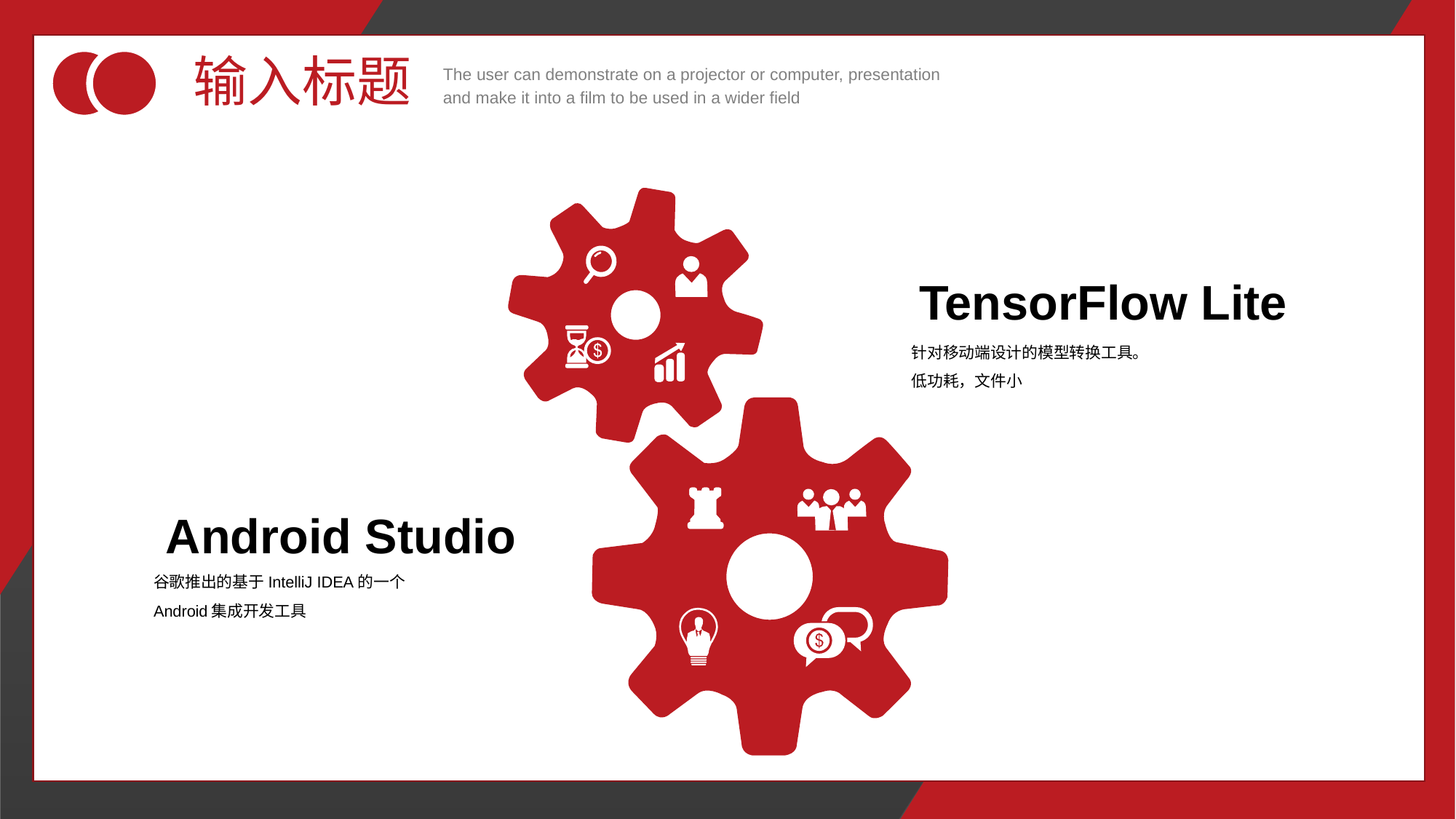

输入标题

The user can demonstrate on a projector or computer, presentation and make it into a film to be used in a wider field

TensorFlow Lite
针对移动端设计的模型转换工具。低功耗，文件小

Android Studio
谷歌推出的基于IntelliJ IDEA的一个Android集成开发工具